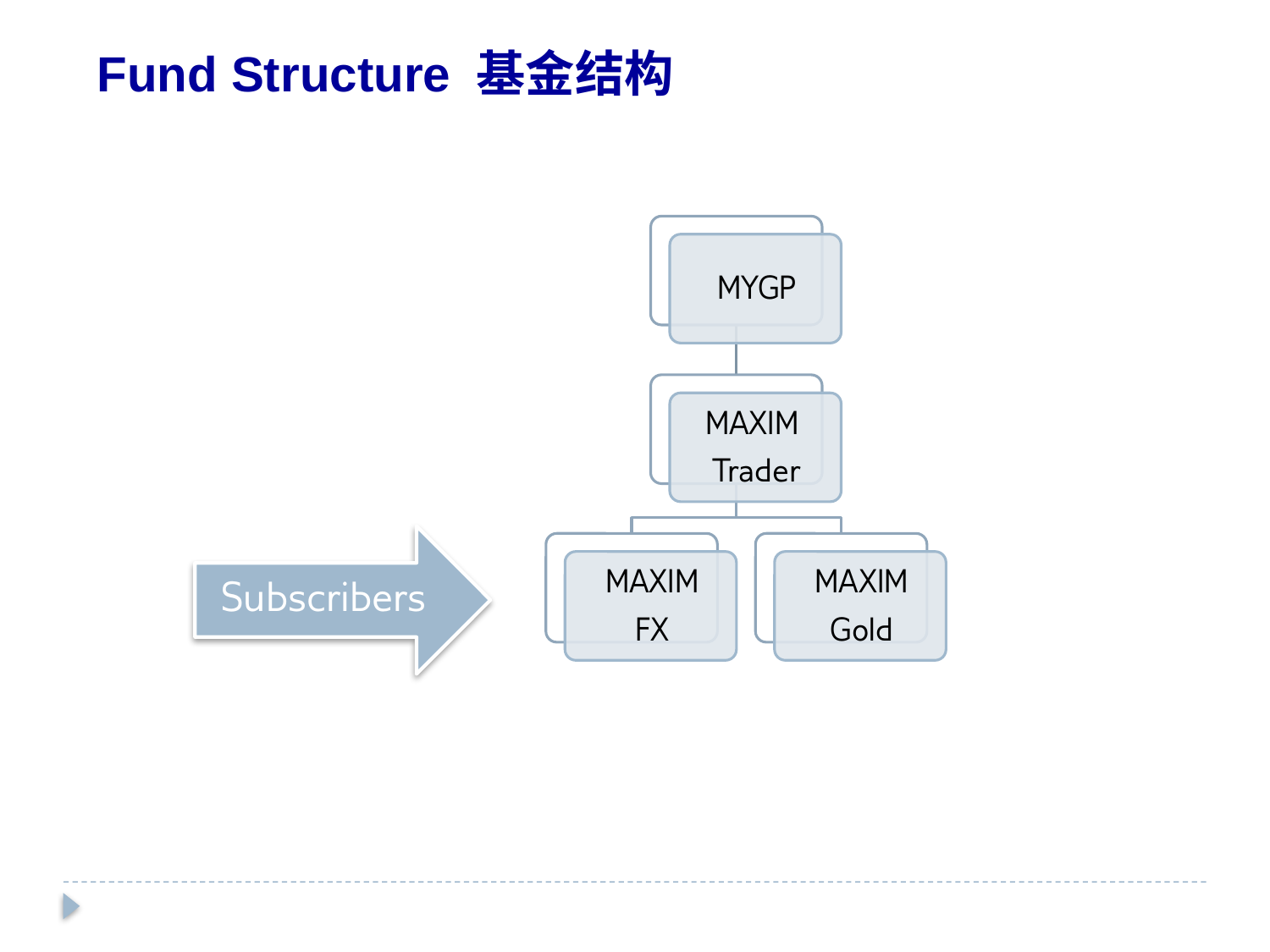

Fund Structure 基金结构
MYGP
MAXIM
Trader
MAXIM
FX
MAXIM
Gold
Subscribers